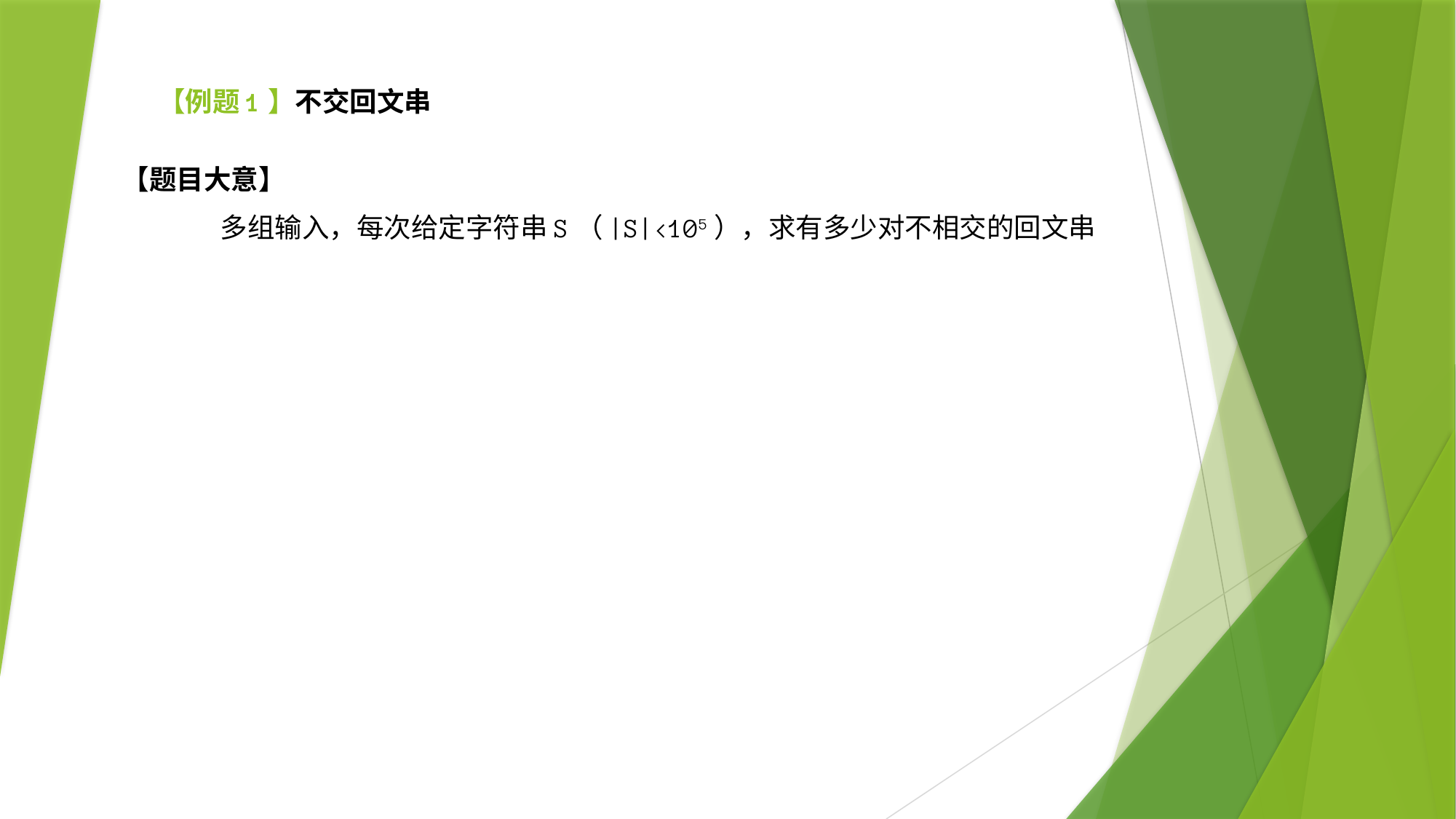

# 【例题1】不交回文串
【题目大意】
多组输入，每次给定字符串S（|S|<105），求有多少对不相交的回文串